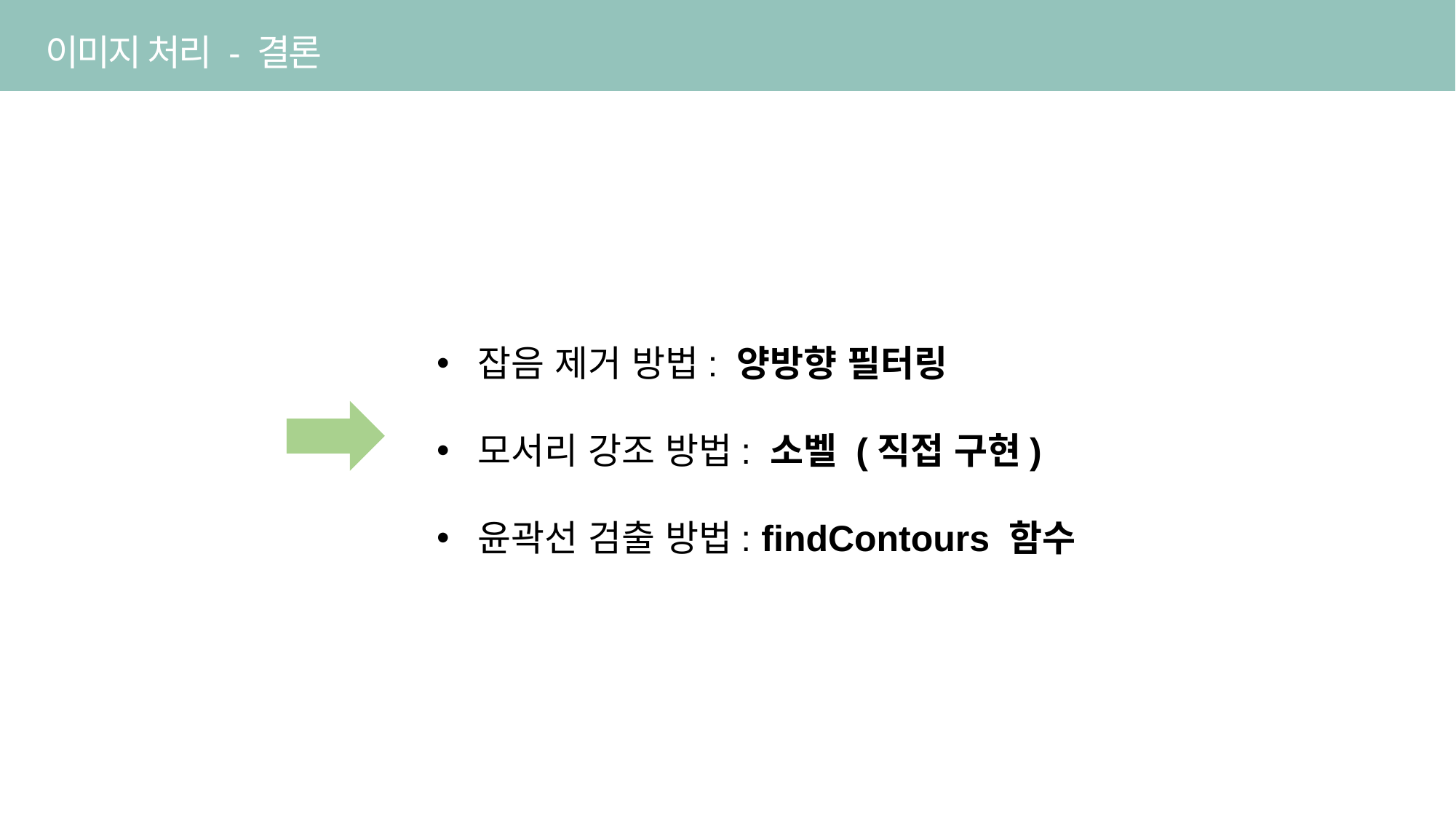

이미지 처리 - 결론
잡음 제거 방법: 양방향 필터링
모서리 강조 방법: 소벨 (직접 구현)
윤곽선 검출 방법: findContours 함수